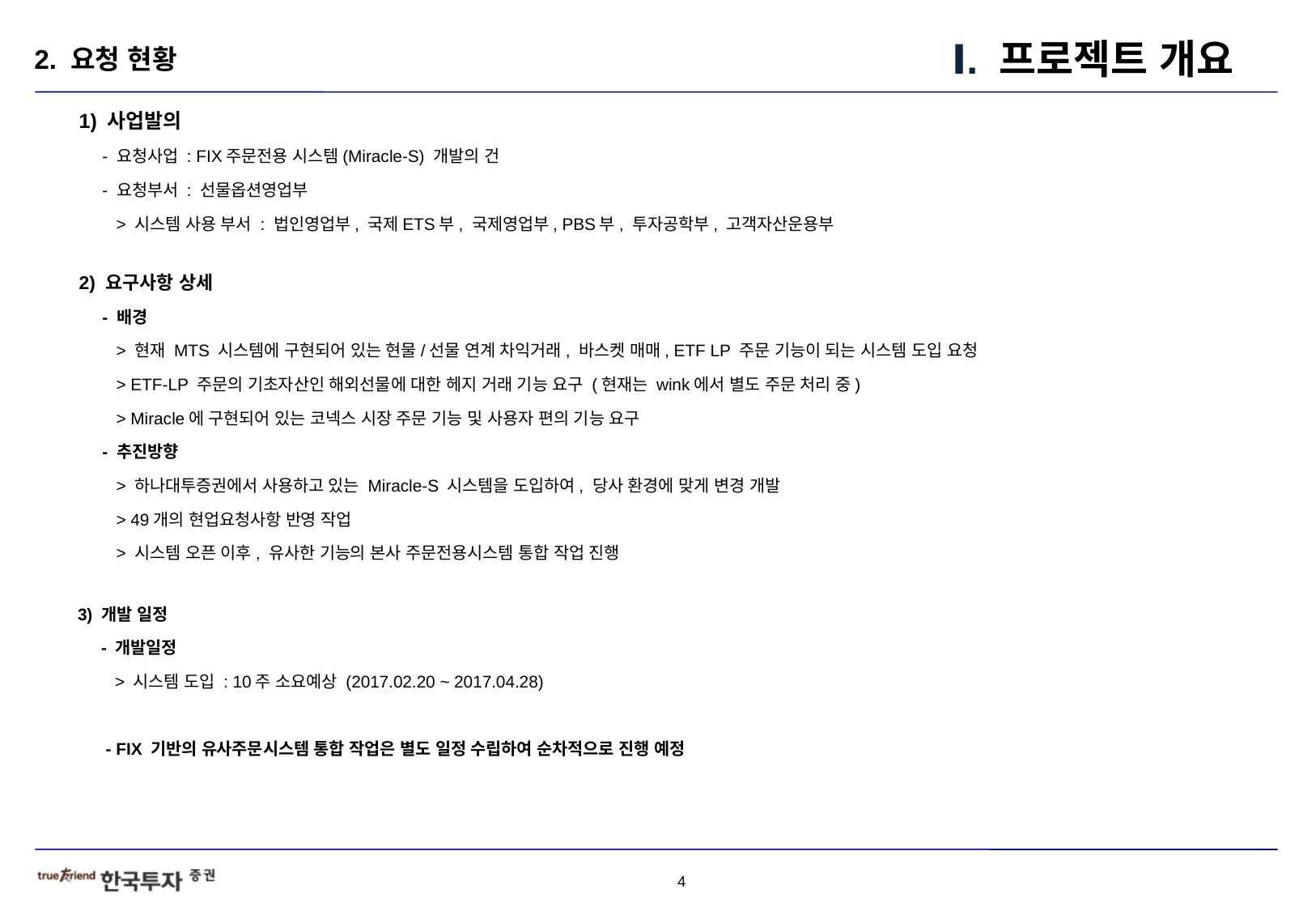

Ⅰ. 프로젝트 개요
2. 요청 현황
1) 사업발의
     - 요청사업 : FIX주문전용 시스템(Miracle-S) 개발의 건
     - 요청부서 : 선물옵션영업부
        > 시스템 사용 부서 : 법인영업부, 국제ETS부, 국제영업부, PBS부, 투자공학부, 고객자산운용부
2) 요구사항 상세
     - 배경
        > 현재 MTS 시스템에 구현되어 있는 현물/선물 연계 차익거래, 바스켓 매매, ETF LP 주문 기능이 되는 시스템 도입 요청
        > ETF-LP 주문의 기초자산인 해외선물에 대한 헤지 거래 기능 요구 (현재는 wink에서 별도 주문 처리 중)
        > Miracle에 구현되어 있는 코넥스 시장 주문 기능 및 사용자 편의 기능 요구
     - 추진방향
        > 하나대투증권에서 사용하고 있는 Miracle-S 시스템을 도입하여, 당사 환경에 맞게 변경 개발
        > 49개의 현업요청사항 반영 작업
        > 시스템 오픈 이후, 유사한 기능의 본사 주문전용시스템 통합 작업 진행
3) 개발 일정
     - 개발일정
        > 시스템 도입 : 10주 소요예상 (2017.02.20 ~ 2017.04.28)

      - FIX 기반의 유사주문시스템 통합 작업은 별도 일정 수립하여 순차적으로 진행 예정